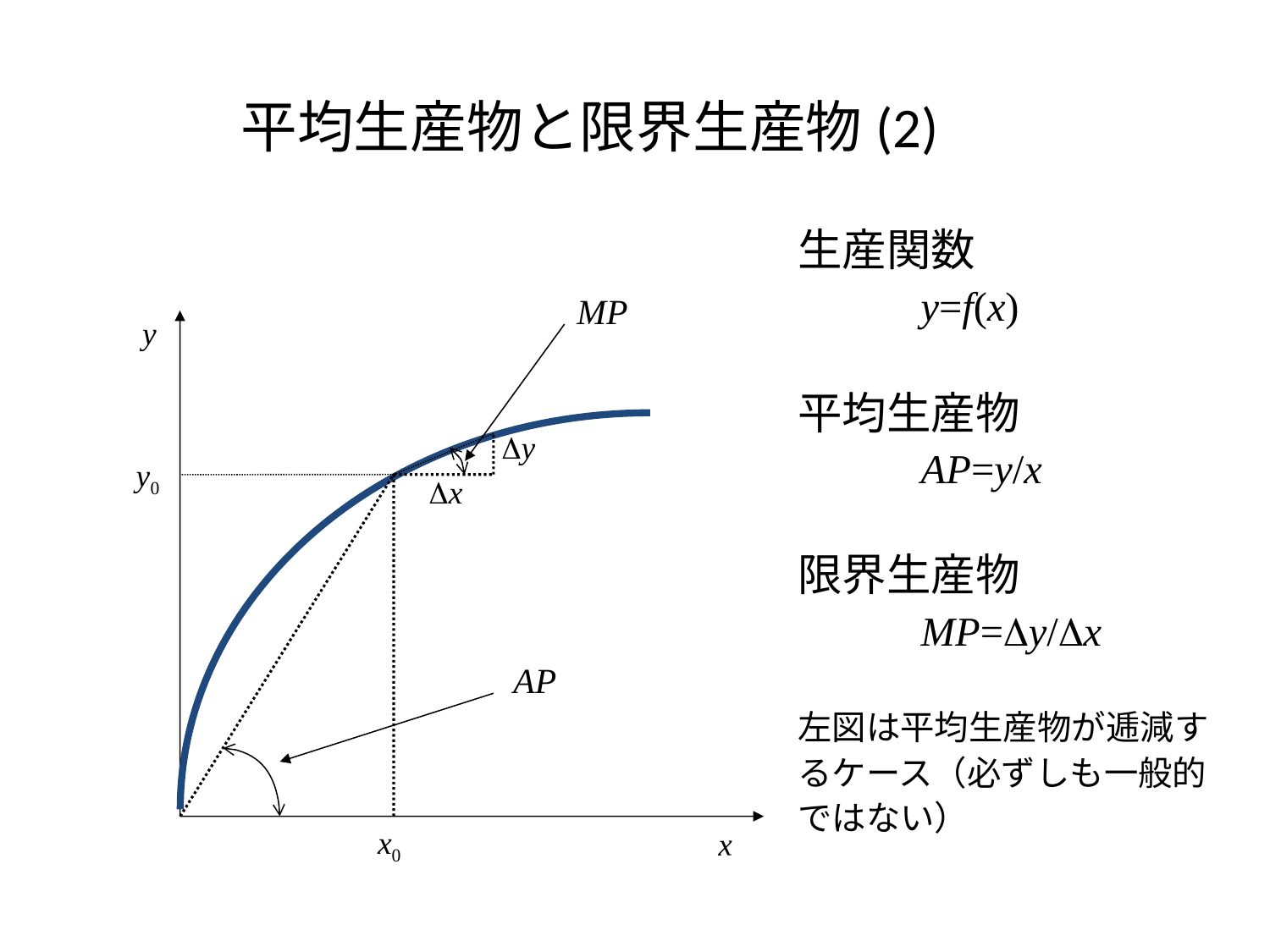

# 平均生産物と限界生産物(2)
生産関数
	y=f(x)

平均生産物
	AP=y/x

限界生産物
	MP=Δy/Δx

左図は平均生産物が逓減するケース（必ずしも一般的ではない）
MP
y

Δy

y0
Δx

AP

x0
x